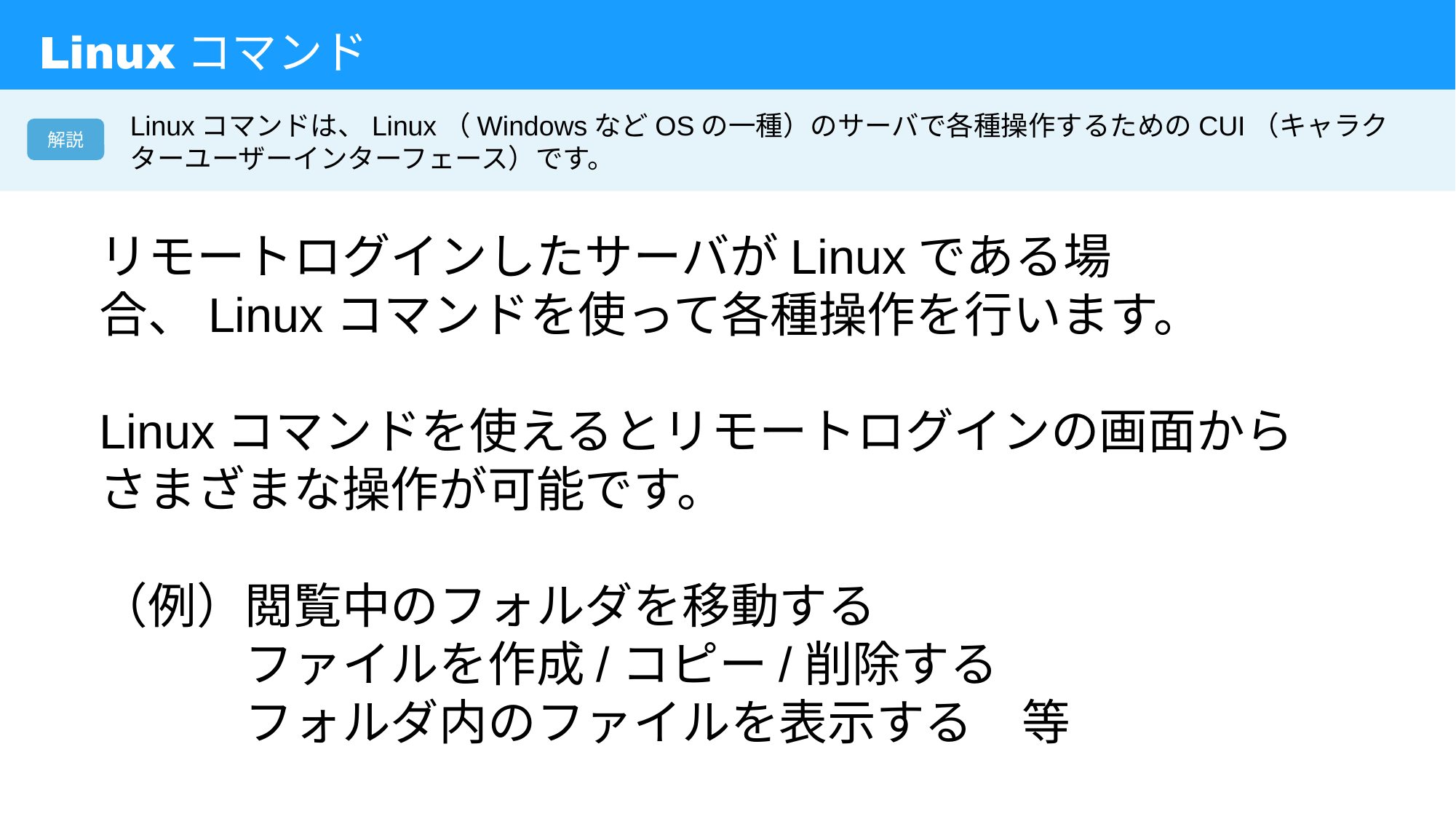

# Linuxコマンド

Linuxコマンドは、Linux（WindowsなどOSの一種）のサーバで各種操作するためのCUI（キャラクターユーザーインターフェース）です。
解説
リモートログインしたサーバがLinuxである場合、Linuxコマンドを使って各種操作を行います。

Linuxコマンドを使えるとリモートログインの画面からさまざまな操作が可能です。

（例）閲覧中のフォルダを移動する
　　　ファイルを作成/コピー/削除する
　　　フォルダ内のファイルを表示する　等